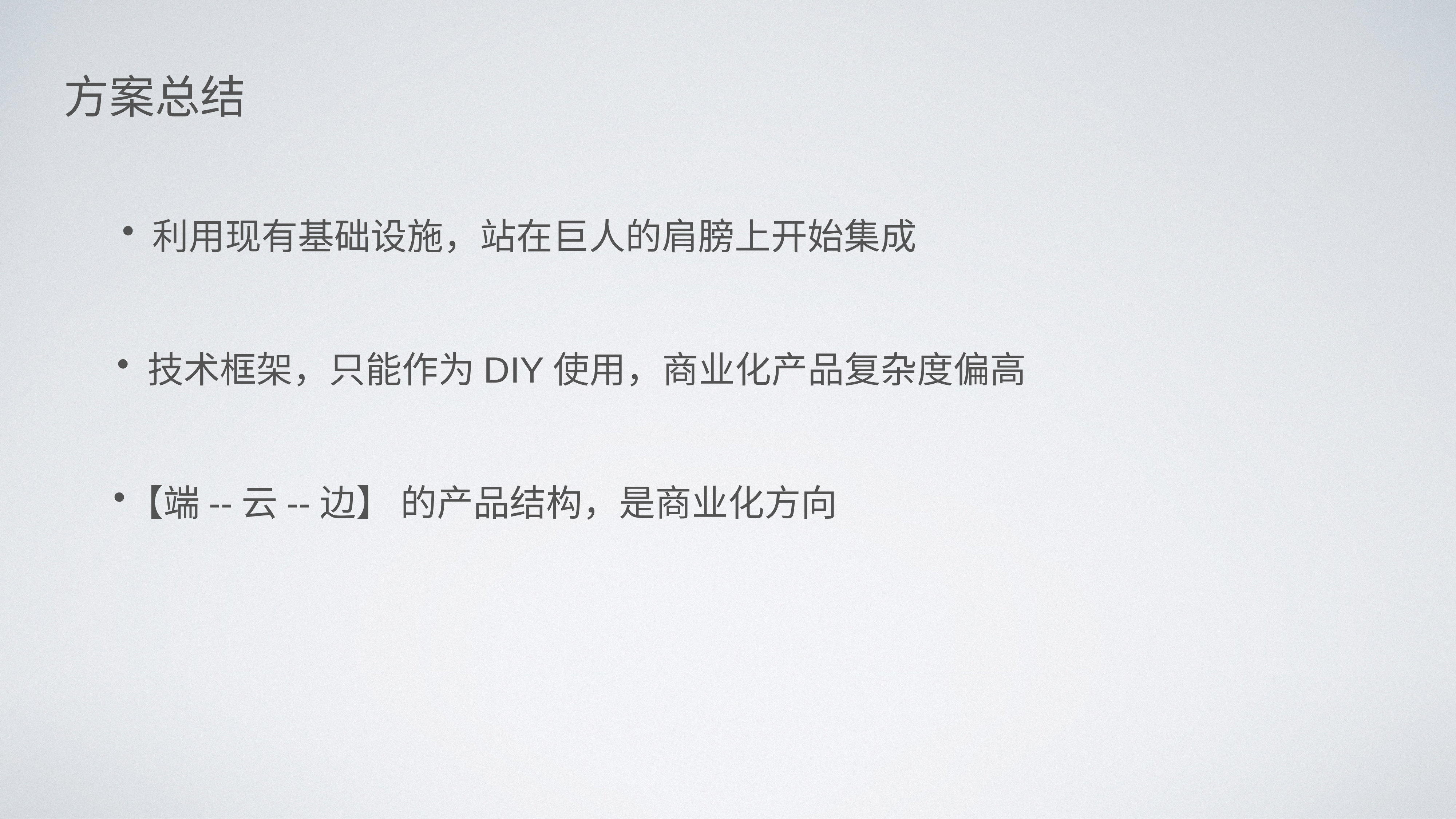

方案总结
 利用现有基础设施，站在巨人的肩膀上开始集成
 技术框架，只能作为DIY使用，商业化产品复杂度偏高
【端--云--边】 的产品结构，是商业化方向